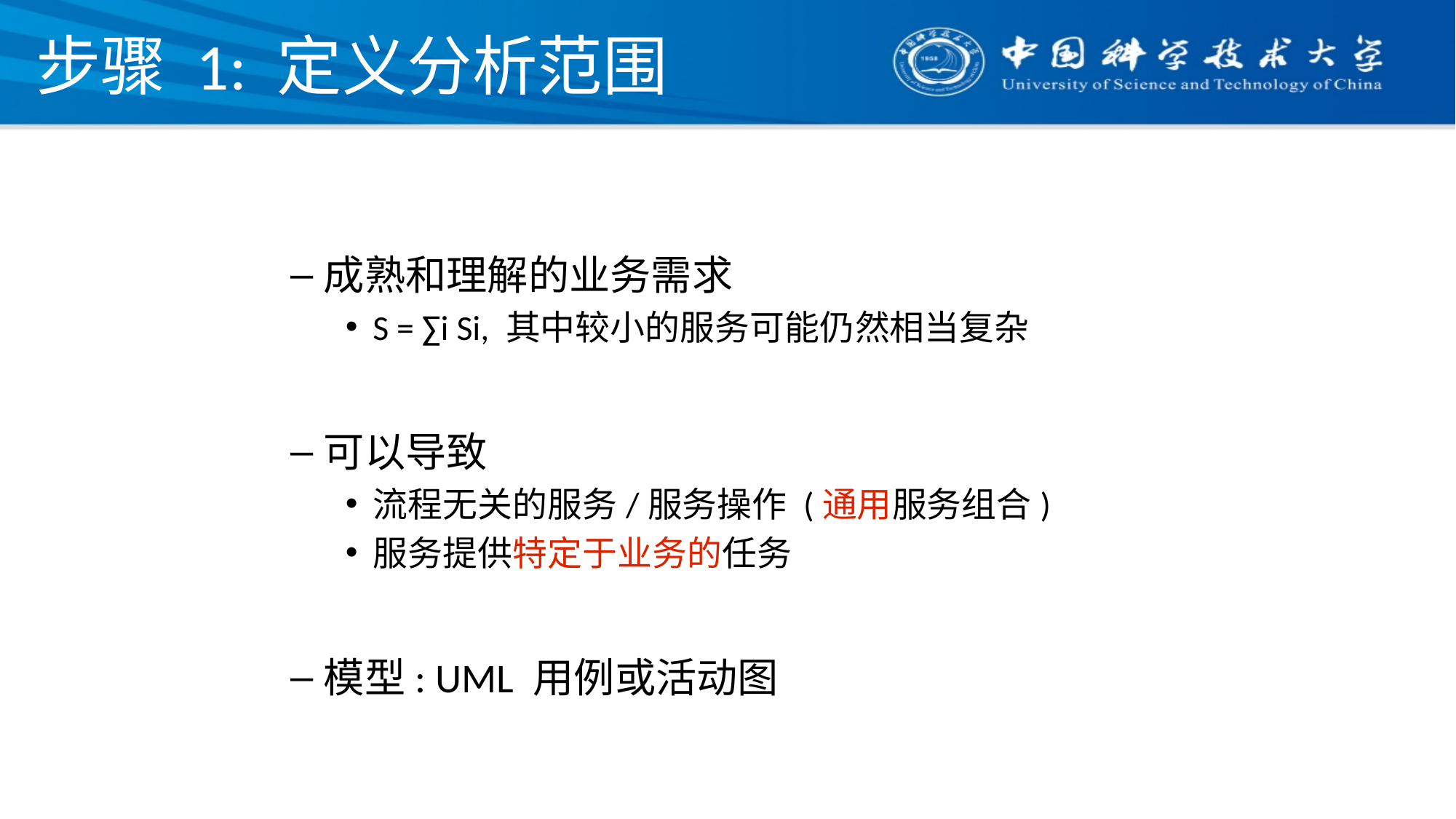

# 步骤 1: 定义分析范围

成熟和理解的业务需求
S = ∑i Si, 其中较小的服务可能仍然相当复杂

可以导致
流程无关的服务/服务操作 (通用服务组合)
服务提供特定于业务的任务

模型: UML 用例或活动图